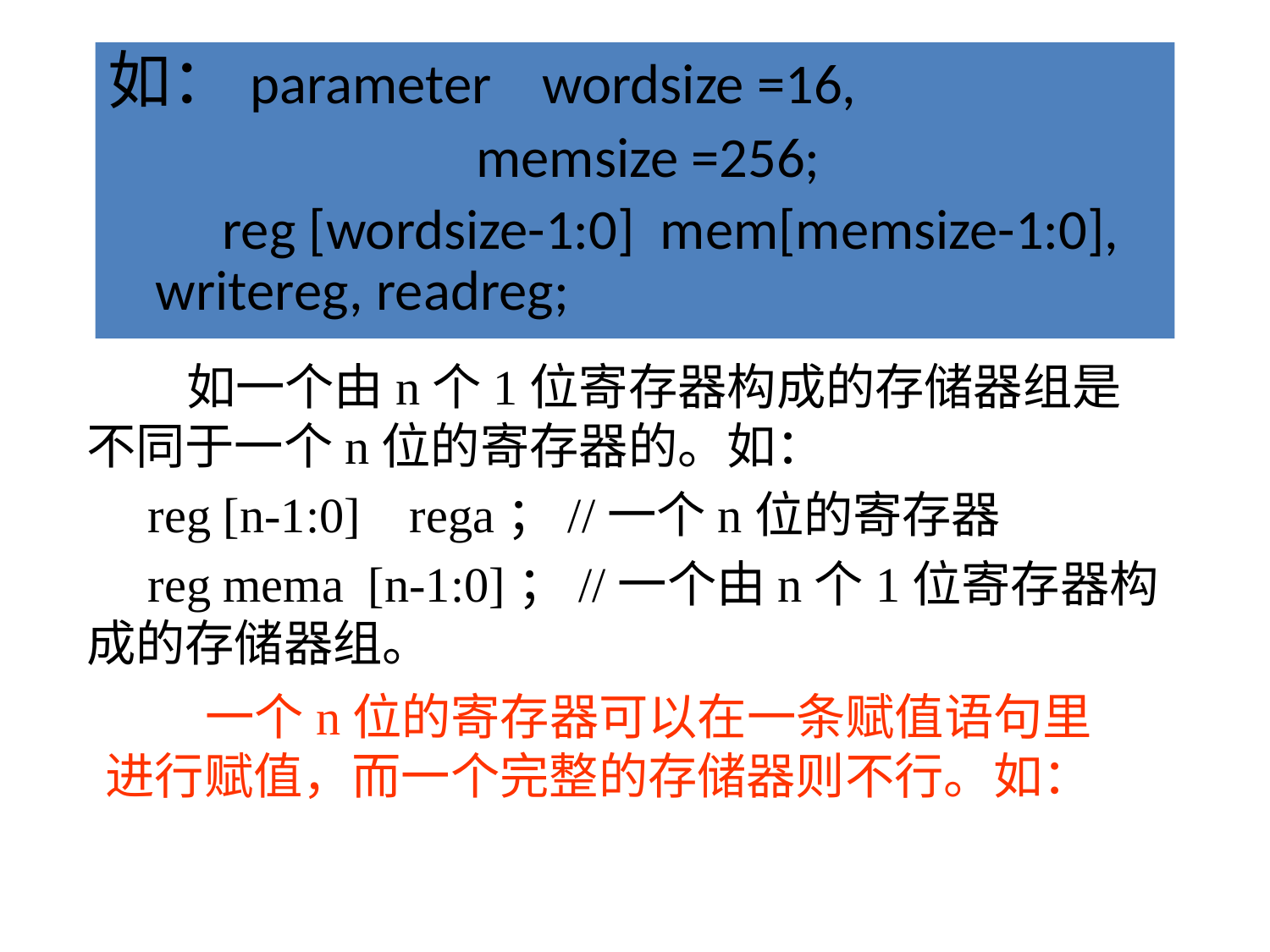

如：parameter    wordsize =16,
                             memsize =256;
         reg [wordsize-1:0]  mem[memsize-1:0], writereg, readreg;
        如一个由n个1位寄存器构成的存储器组是不同于一个n位的寄存器的。如：
     reg [n-1:0]    rega；//一个n位的寄存器
     reg mema  [n-1:0]；//一个由n个1位寄存器构成的存储器组。
        一个n位的寄存器可以在一条赋值语句里进行赋值，而一个完整的存储器则不行。如：